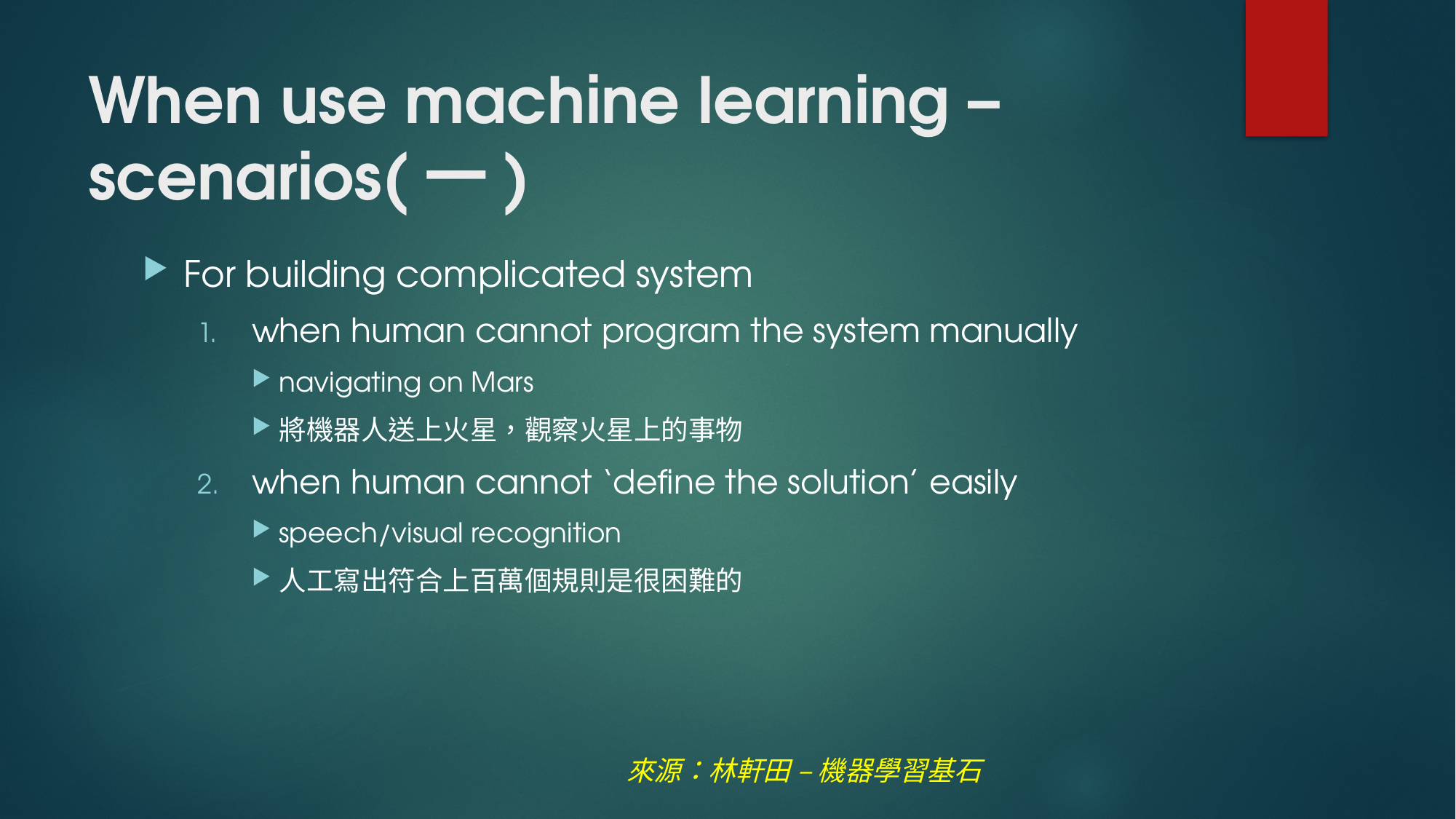

# When use machine learning – scenarios(一)
For building complicated system
when human cannot program the system manually
navigating on Mars
將機器人送上火星，觀察火星上的事物
when human cannot ‘define the solution’ easily
speech/visual recognition
人工寫出符合上百萬個規則是很困難的
來源：林軒田 – 機器學習基石